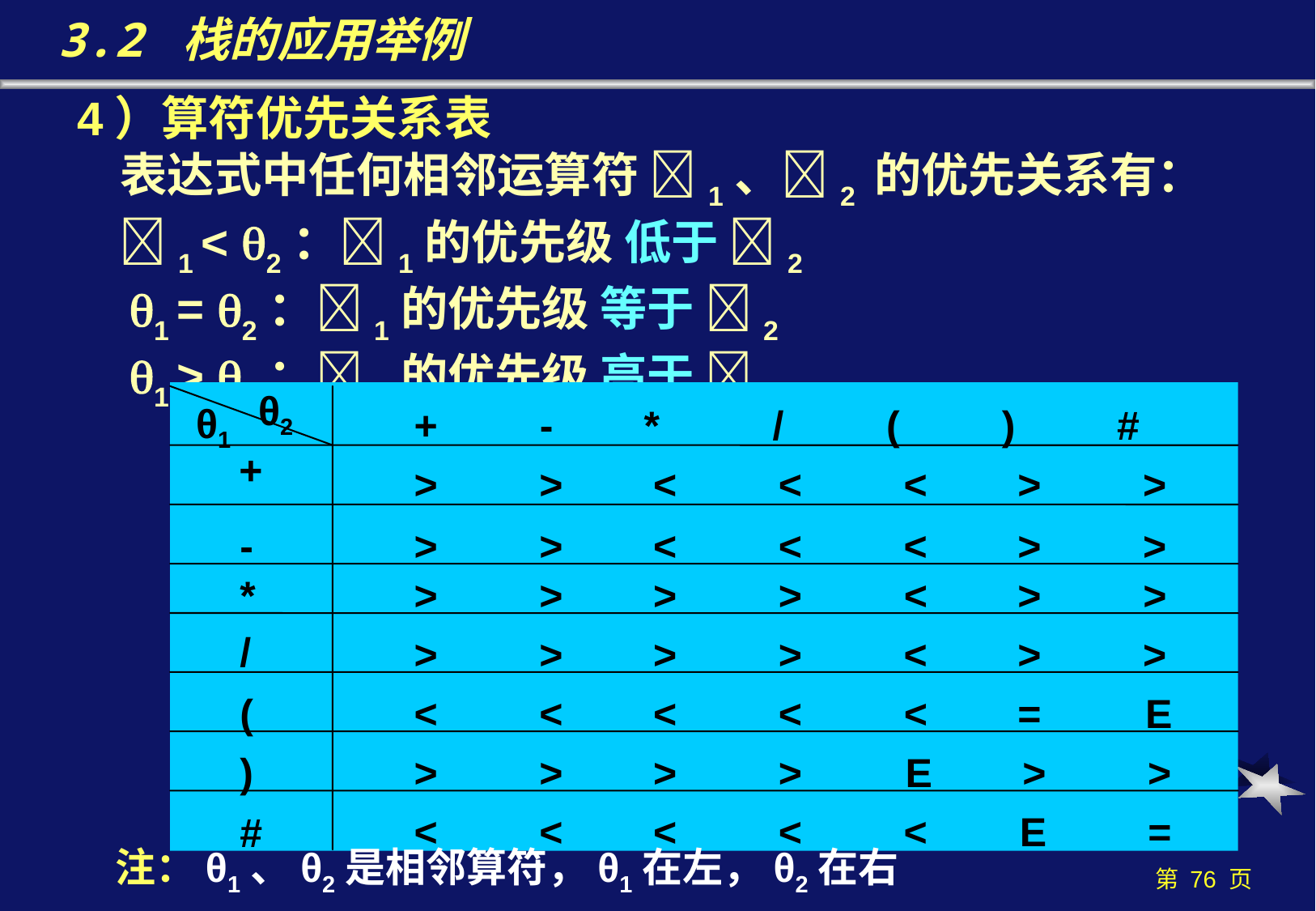

3.2 栈的应用举例
4）算符优先关系表
   表达式中任何相邻运算符 θ1、θ2 的优先关系有：
    θ1 < θ2：θ1的优先级 低于 θ2
    θ1 = θ2：θ1的优先级 等于 θ2
    θ1 > θ2：θ1的优先级 高于 θ2
θ2

θ1
+         -        *          /         (         )         #
+

>         >        <         <         <        >         >

-
>         >        <         <         <        >         >

*
>         >        >         >         <        >         >

/
>         >        >         >         <        >         >

(
<         <        <         <         <        =         E

)
>         >        >         >         E        >         >

<         <        <         <         <        E         =
#
注：θ1、θ2是相邻算符，θ1在左，θ2在右